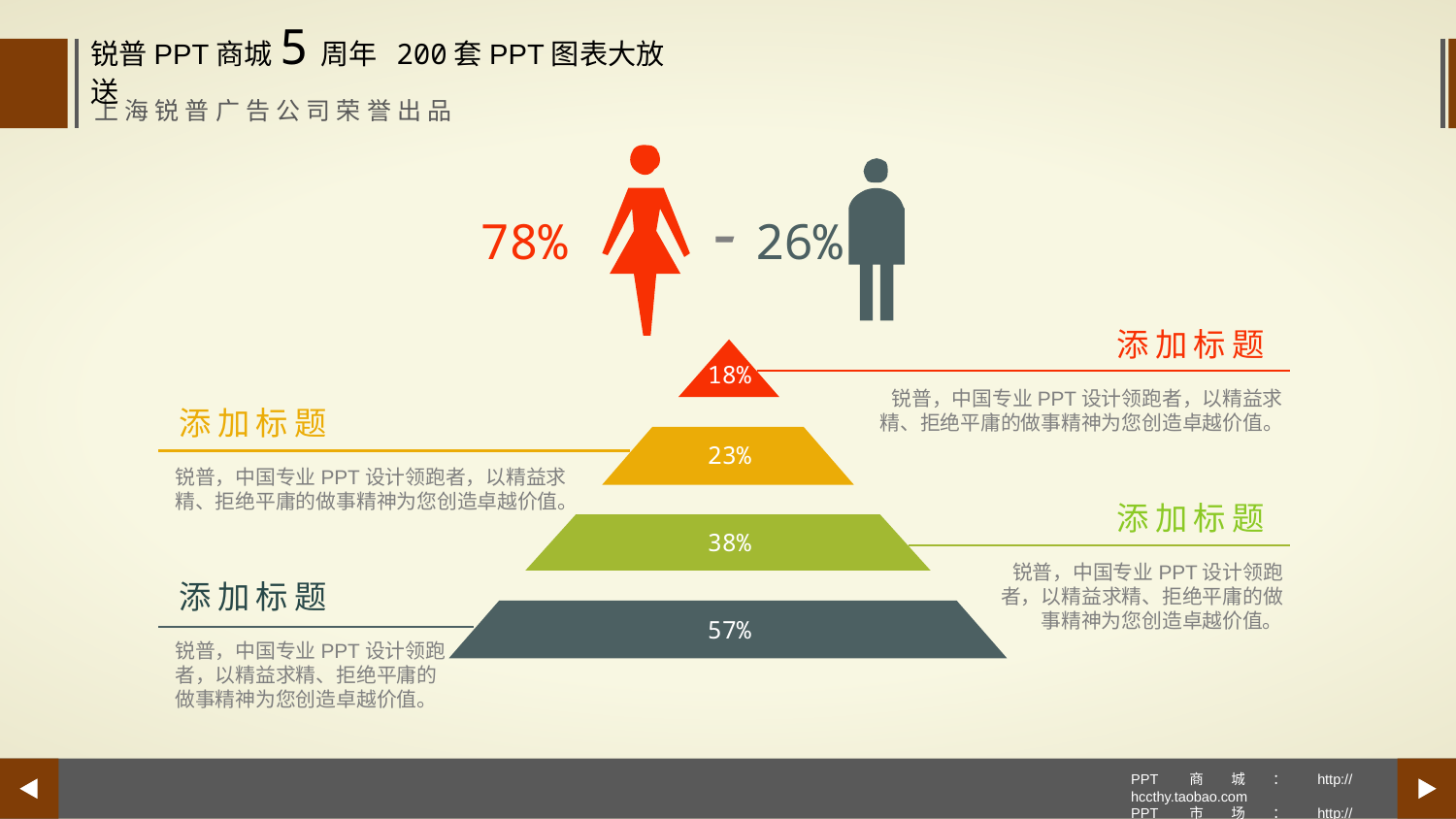

78%
26%

添加标题

18%
锐普，中国专业PPT设计领跑者，以精益求精、拒绝平庸的做事精神为您创造卓越价值。
添加标题

23%
锐普，中国专业PPT设计领跑者，以精益求精、拒绝平庸的做事精神为您创造卓越价值。
添加标题

38%
锐普，中国专业PPT设计领跑者，以精益求精、拒绝平庸的做事精神为您创造卓越价值。
添加标题

57%
锐普，中国专业PPT设计领跑者，以精益求精、拒绝平庸的做事精神为您创造卓越价值。